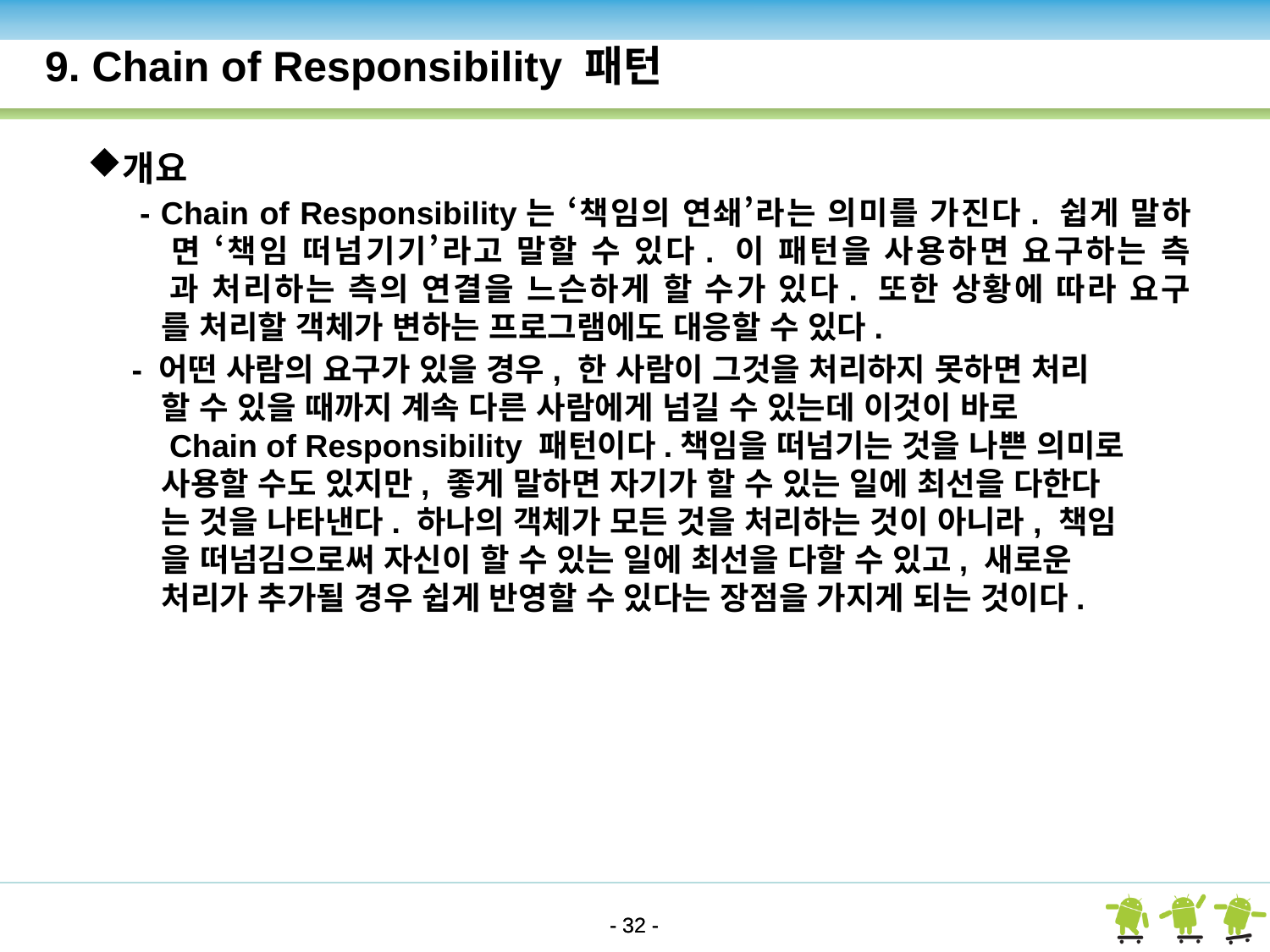

9. Chain of Responsibility 패턴
개요
     - Chain of Responsibility는 ‘책임의 연쇄’라는 의미를 가진다. 쉽게 말하
   면 ‘책임 떠넘기기’라고 말할 수 있다. 이 패턴을 사용하면 요구하는 측
   과 처리하는 측의 연결을 느슨하게 할 수가 있다. 또한 상황에 따라 요구
   를 처리할 객체가 변하는 프로그램에도 대응할 수 있다.
     - 어떤 사람의 요구가 있을 경우, 한 사람이 그것을 처리하지 못하면 처리
   할 수 있을 때까지 계속 다른 사람에게 넘길 수 있는데 이것이 바로
   Chain of Responsibility 패턴이다.책임을 떠넘기는 것을 나쁜 의미로
   사용할 수도 있지만, 좋게 말하면 자기가 할 수 있는 일에 최선을 다한다
   는 것을 나타낸다. 하나의 객체가 모든 것을 처리하는 것이 아니라, 책임
   을 떠넘김으로써 자신이 할 수 있는 일에 최선을 다할 수 있고, 새로운
   처리가 추가될 경우 쉽게 반영할 수 있다는 장점을 가지게 되는 것이다.

- 32 -
- 32 -